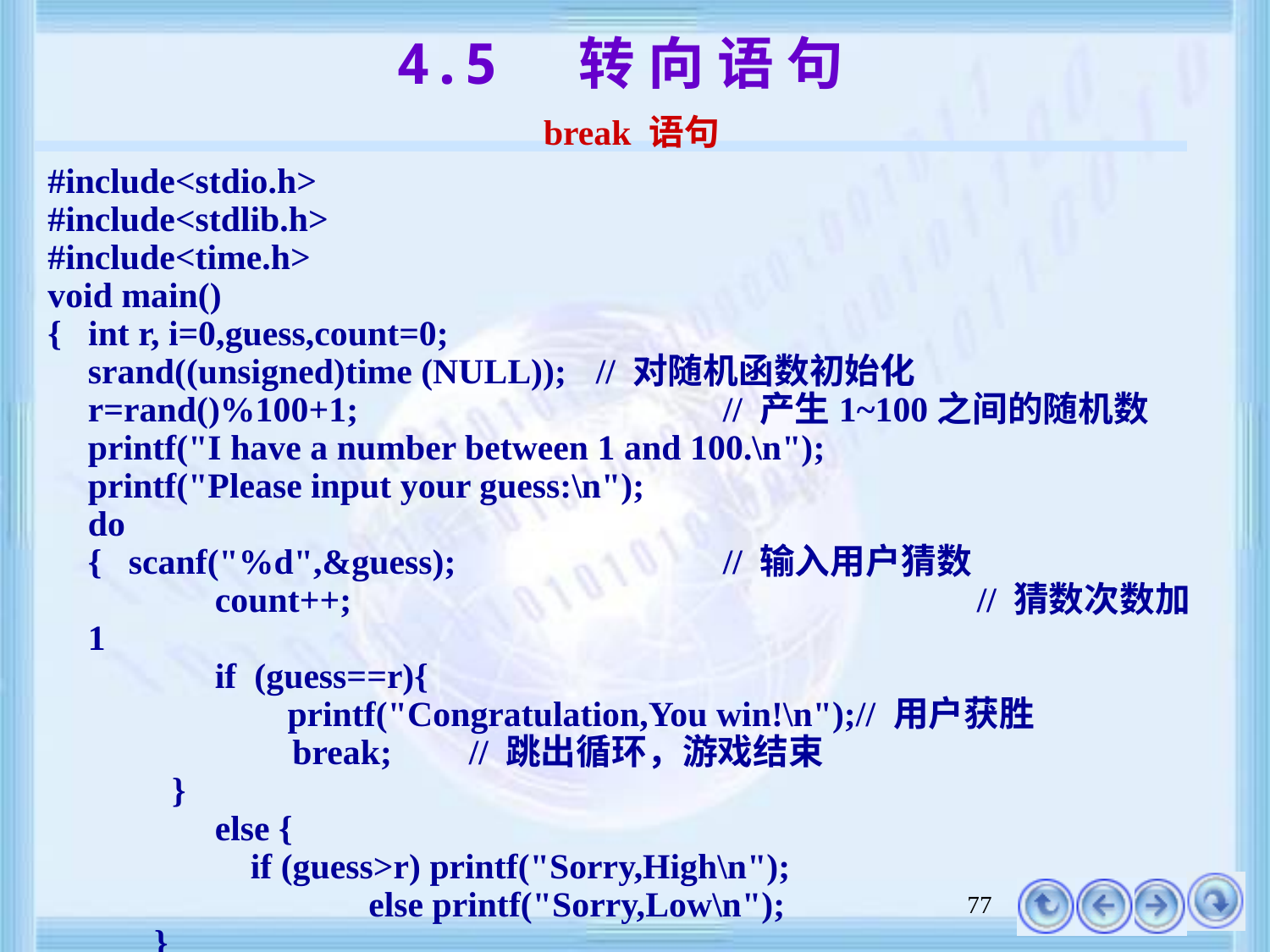

# 4.5  转 向 语 句 break 语句
#include<stdio.h>
#include<stdlib.h>
#include<time.h>
void main()
{   int r, i=0,guess,count=0;
	srand((unsigned)time (NULL));	// 对随机函数初始化
	r=rand()%100+1;			// 产生1~100之间的随机数
	printf("I have a number between 1 and 100.\n");
	printf("Please input your guess:\n");
	do
	{   scanf("%d",&guess);			// 输入用户猜数
		count++;					// 猜数次数加1
		if  (guess==r){
                           printf("Congratulation,You win!\n");// 用户获胜
	                       break;	// 跳出循环，游戏结束
              }
		else {
		    if (guess>r) printf("Sorry,High\n");				     	   else printf("Sorry,Low\n");
            }

77